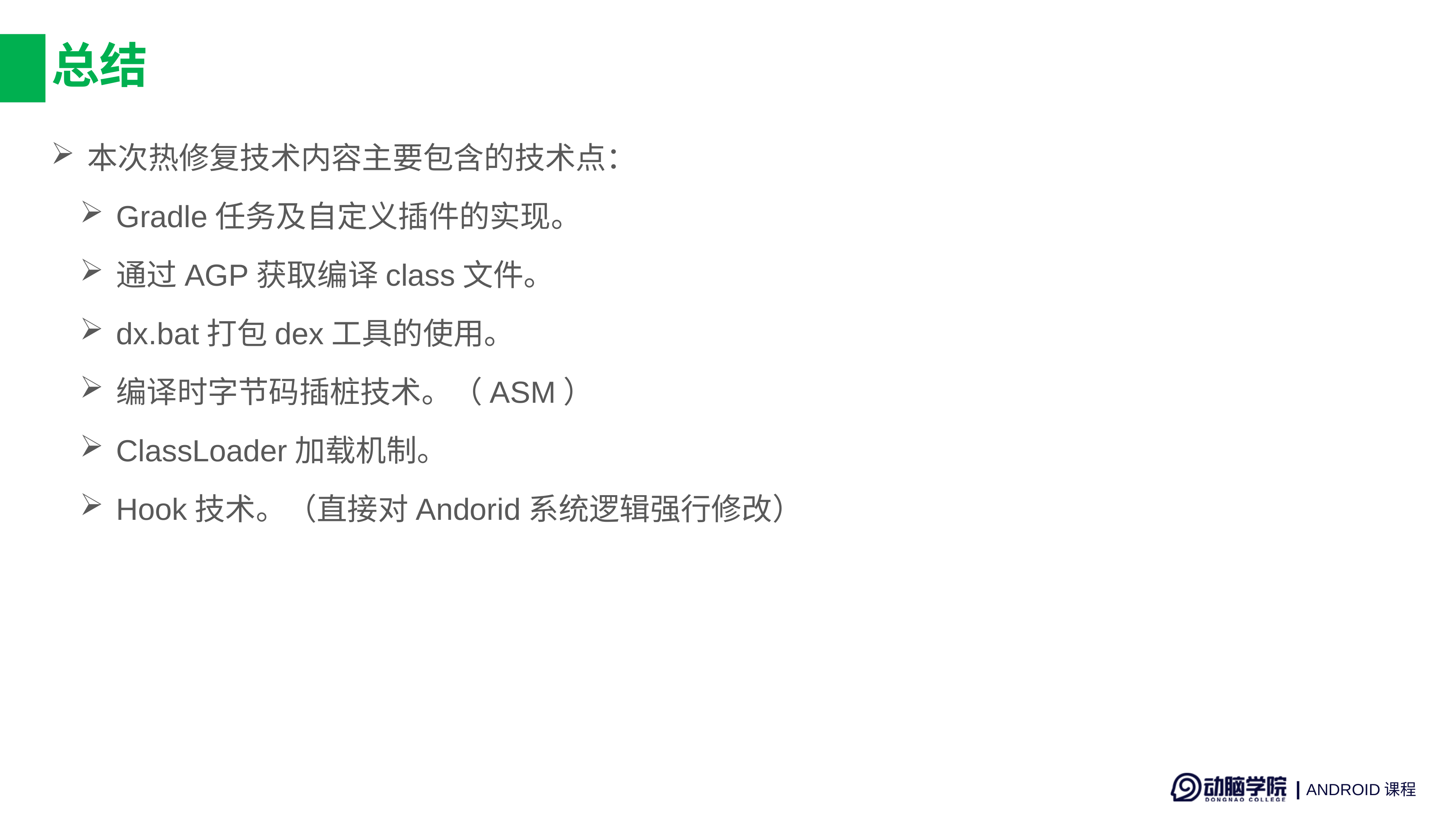

# 总结
本次热修复技术内容主要包含的技术点：
Gradle任务及自定义插件的实现。
通过AGP获取编译class文件。
dx.bat打包dex工具的使用。
编译时字节码插桩技术。（ASM）
ClassLoader加载机制。
Hook技术。（直接对Andorid系统逻辑强行修改）